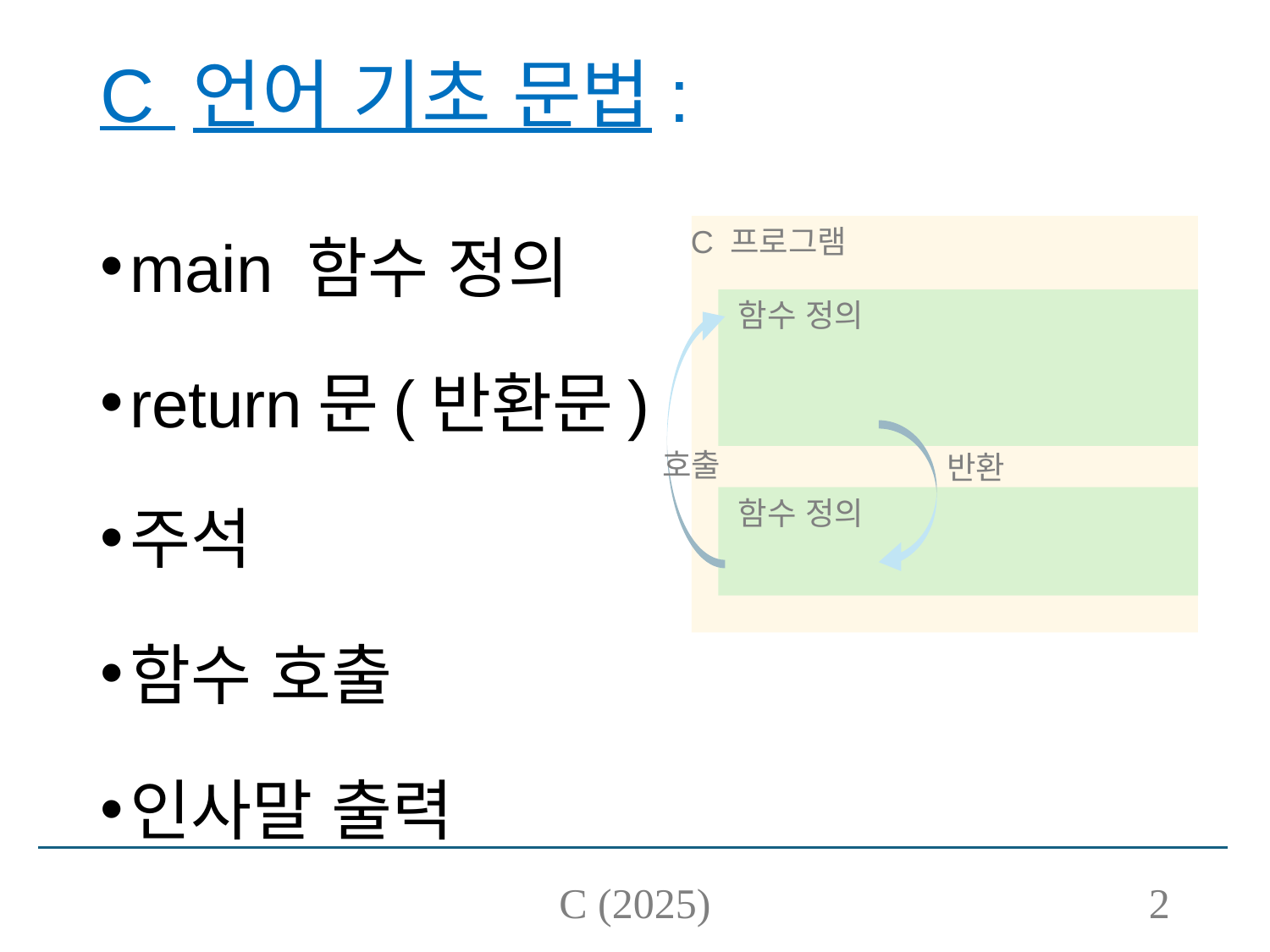

# C 언어 기초 문법:
main 함수 정의
return문(반환문)
주석
함수 호출
인사말 출력
C 프로그램

함수 정의

호출
반환
함수 정의

C (2025)
2